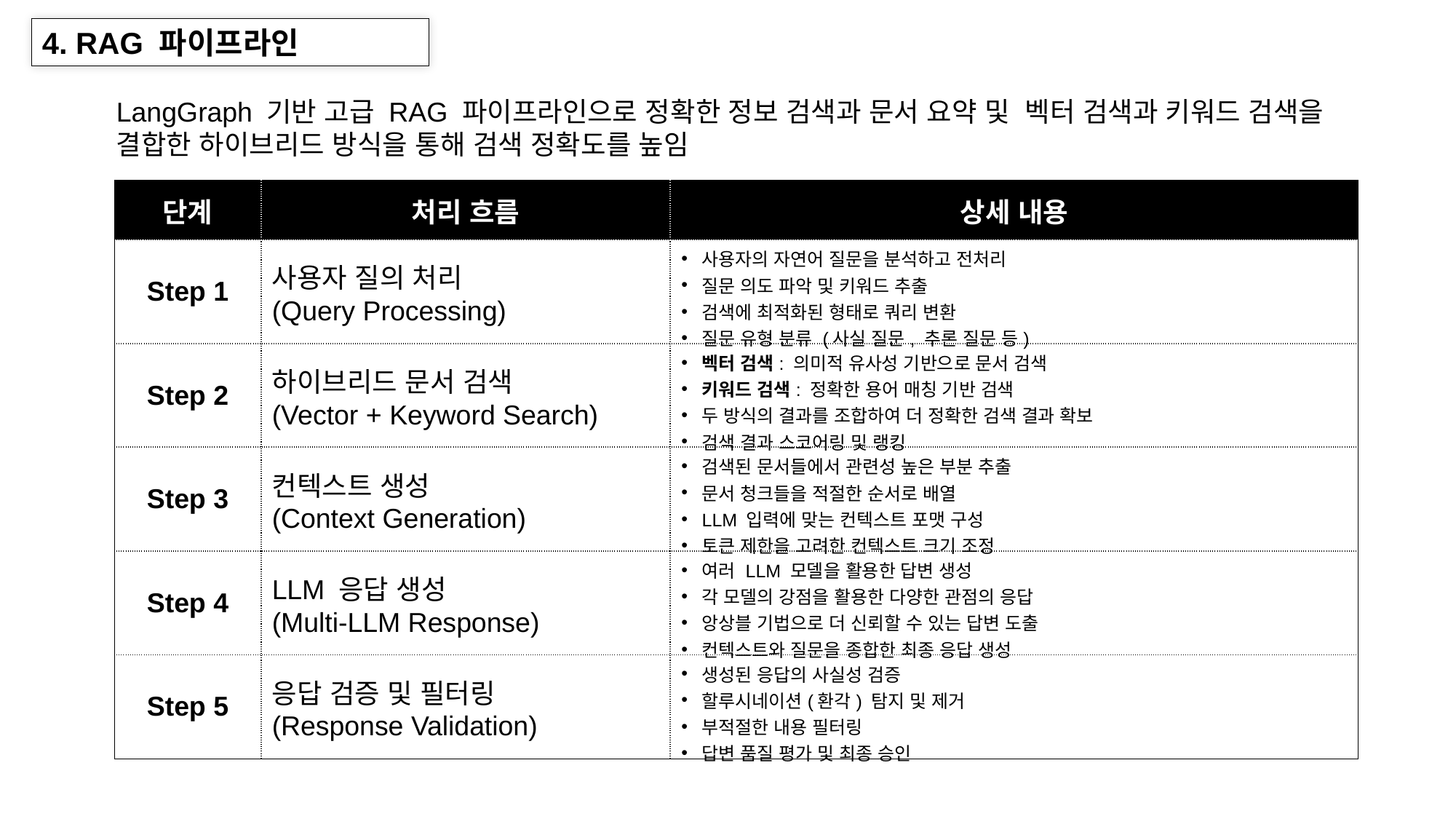

4. RAG 파이프라인
LangGraph 기반 고급 RAG 파이프라인으로 정확한 정보 검색과 문서 요약 및  벡터 검색과 키워드 검색을 결합한 하이브리드 방식을 통해 검색 정확도를 높임
| 단계 | 처리 흐름 | 상세 내용 |
| --- | --- | --- |
| Step 1 | 사용자 질의 처리 (Query Processing) | 사용자의 자연어 질문을 분석하고 전처리 질문 의도 파악 및 키워드 추출 검색에 최적화된 형태로 쿼리 변환 질문 유형 분류 (사실 질문, 추론 질문 등) |
| Step 2 | 하이브리드 문서 검색 (Vector + Keyword Search) | 벡터 검색: 의미적 유사성 기반으로 문서 검색 키워드 검색: 정확한 용어 매칭 기반 검색 두 방식의 결과를 조합하여 더 정확한 검색 결과 확보 검색 결과 스코어링 및 랭킹 |
| Step 3 | 컨텍스트 생성 (Context Generation) | 검색된 문서들에서 관련성 높은 부분 추출 문서 청크들을 적절한 순서로 배열 LLM 입력에 맞는 컨텍스트 포맷 구성 토큰 제한을 고려한 컨텍스트 크기 조정 |
| Step 4 | LLM 응답 생성 (Multi-LLM Response) | 여러 LLM 모델을 활용한 답변 생성 각 모델의 강점을 활용한 다양한 관점의 응답 앙상블 기법으로 더 신뢰할 수 있는 답변 도출 컨텍스트와 질문을 종합한 최종 응답 생성 |
| Step 5 | 응답 검증 및 필터링 (Response Validation) | 생성된 응답의 사실성 검증 할루시네이션(환각) 탐지 및 제거 부적절한 내용 필터링 답변 품질 평가 및 최종 승인 |